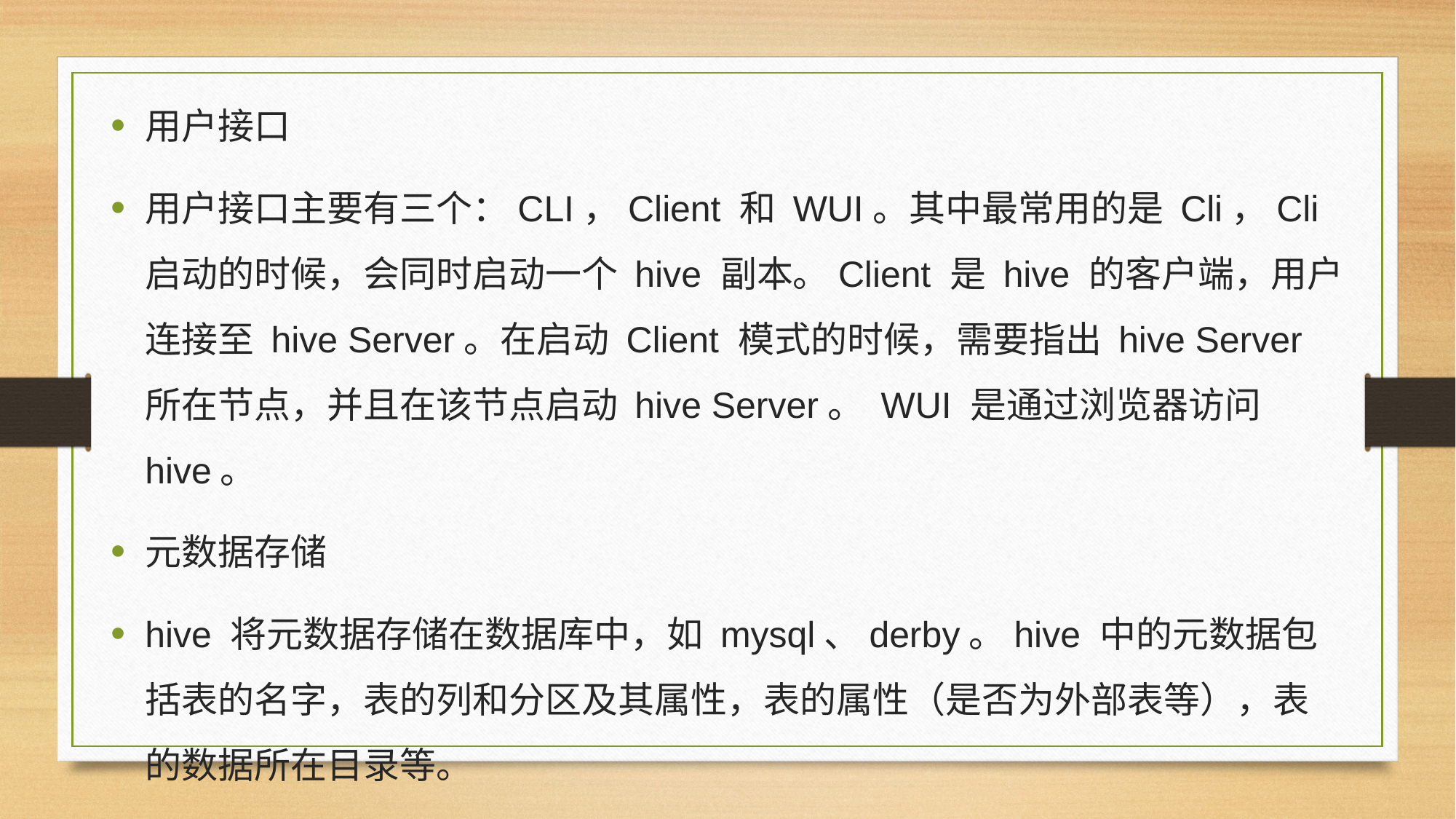

用户接口
用户接口主要有三个：CLI，Client 和 WUI。其中最常用的是 Cli，Cli 启动的时候，会同时启动一个 hive 副本。Client 是 hive 的客户端，用户连接至 hive Server。在启动 Client 模式的时候，需要指出 hive Server 所在节点，并且在该节点启动 hive Server。 WUI 是通过浏览器访问 hive。
元数据存储
hive 将元数据存储在数据库中，如 mysql、derby。hive 中的元数据包括表的名字，表的列和分区及其属性，表的属性（是否为外部表等），表的数据所在目录等。